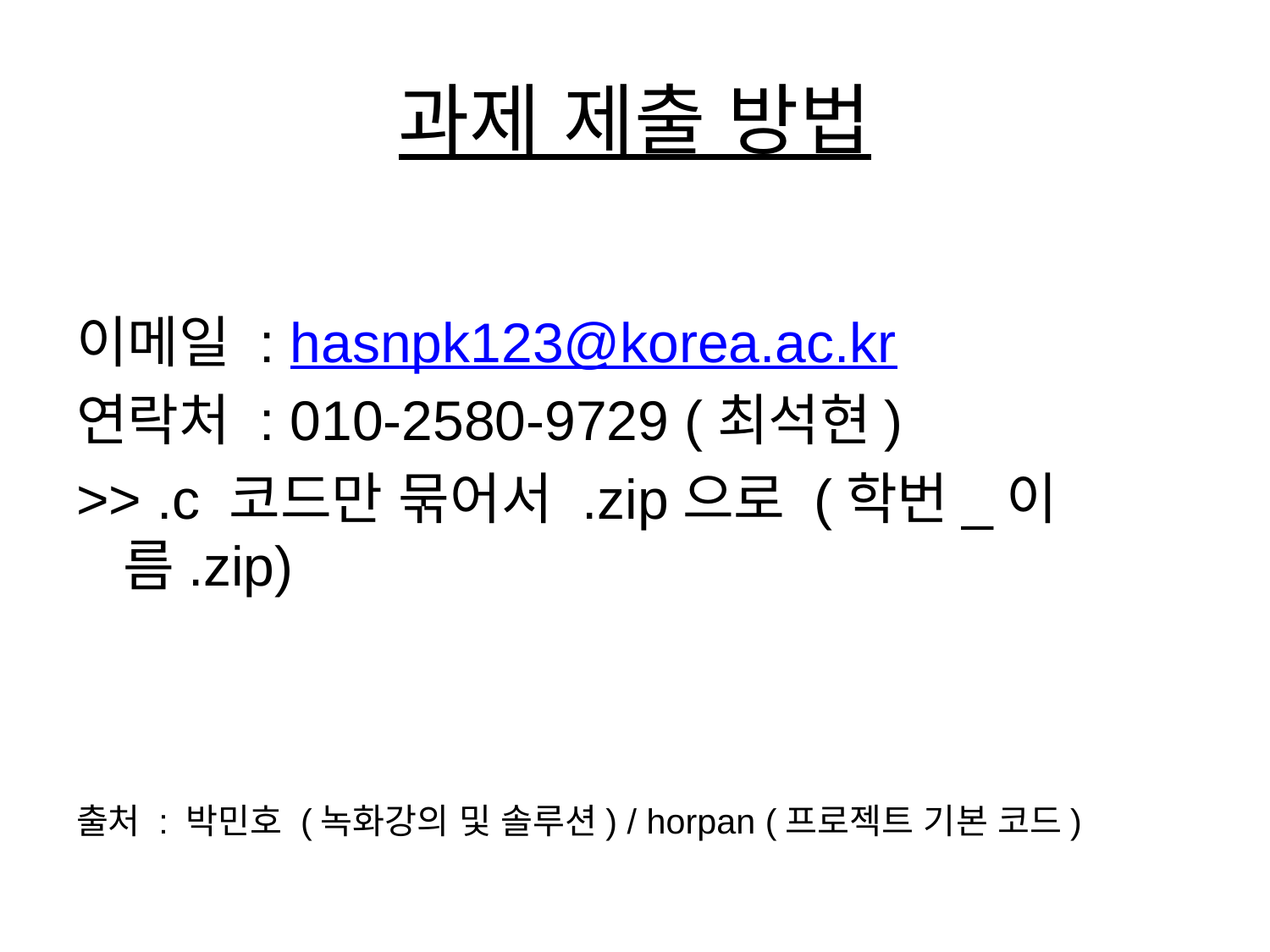

# 과제 제출 방법

이메일 : hasnpk123@korea.ac.kr
연락처 : 010-2580-9729 (최석현)
>> .c 코드만 묶어서 .zip으로 (학번_이름.zip)

출처 : 박민호 (녹화강의 및 솔루션) / horpan (프로젝트 기본 코드)